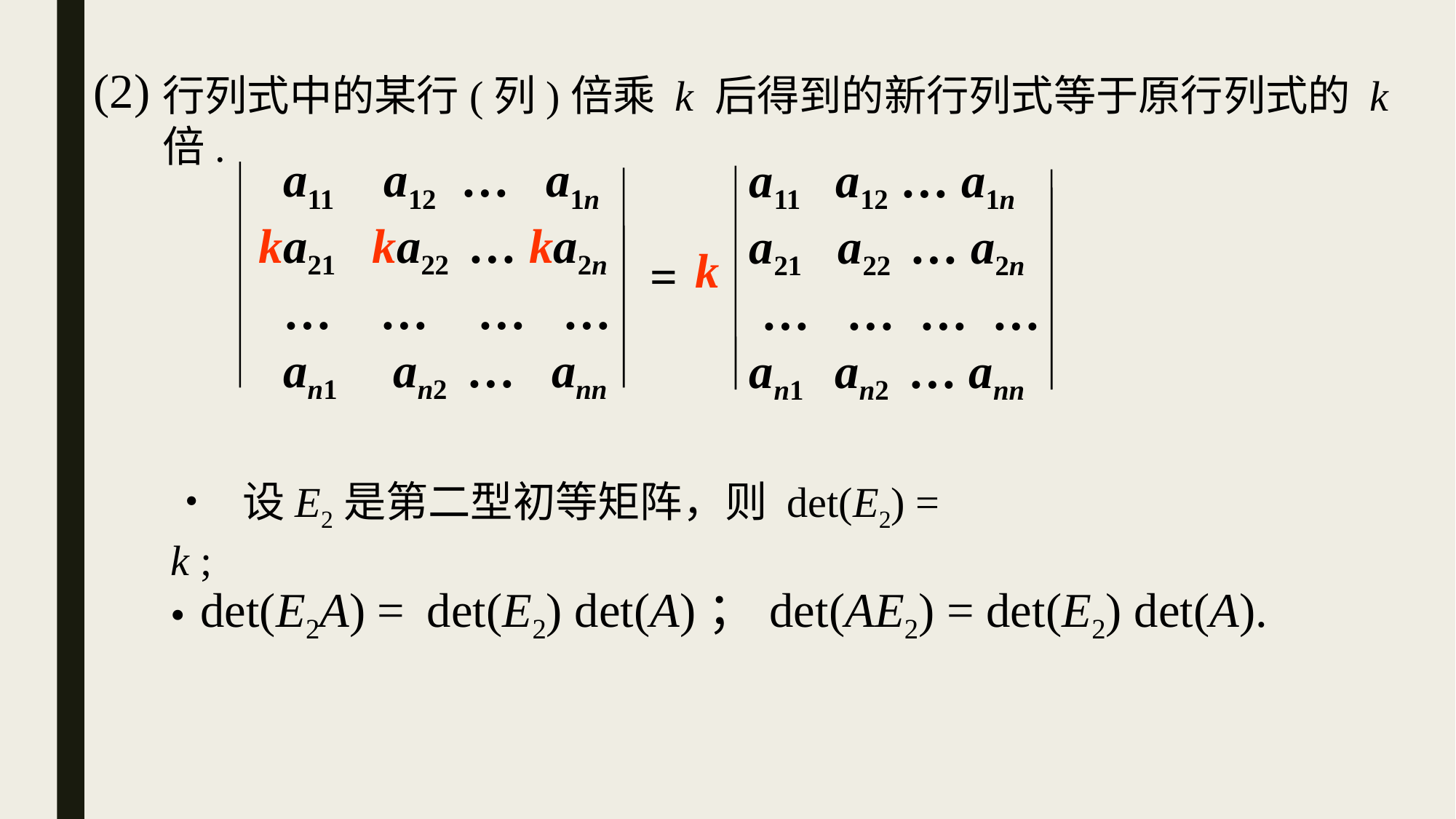

(2)

行列式中的某行(列)倍乘 k 后得到的新行列式等于原行列式的 k 倍.
  a11       a12  …   a1n
ka21   ka22  … ka2n
  …    …    …   …
  an1     an2  …   ann

a11     a12 … a1n
a21   a22  … a2n
 …   …  …  …
an1   an2  … ann

k
=
•  设E2是第二型初等矩阵，则 det(E2) = k ;
det(E2A) =
det(E2) det(A)；
det(AE2) = det(E2) det(A).
•